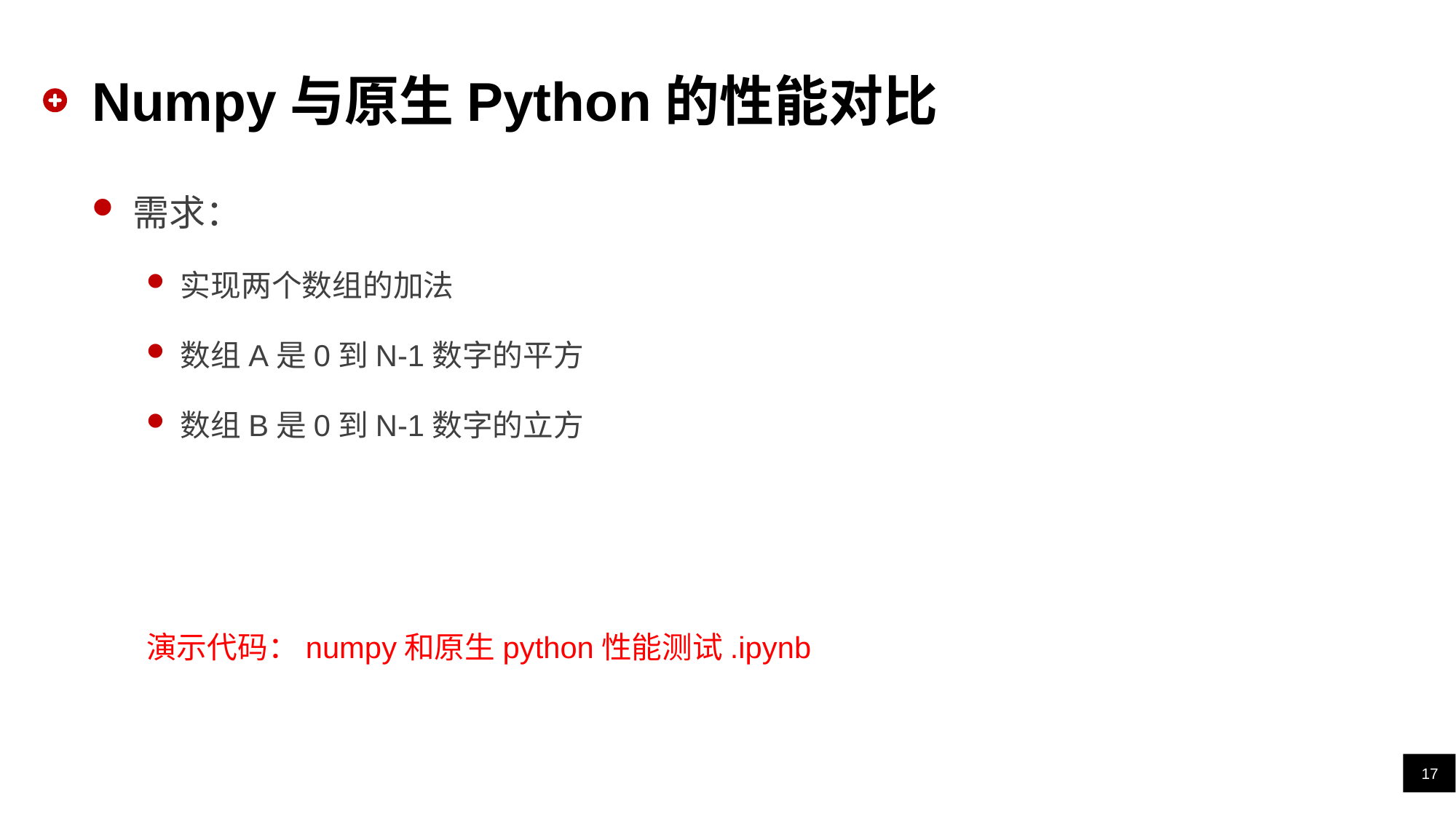

# Numpy与原生Python的性能对比
需求：
实现两个数组的加法
数组A是0到N-1数字的平方
数组B是0到N-1数字的立方

演示代码：numpy和原生python性能测试.ipynb